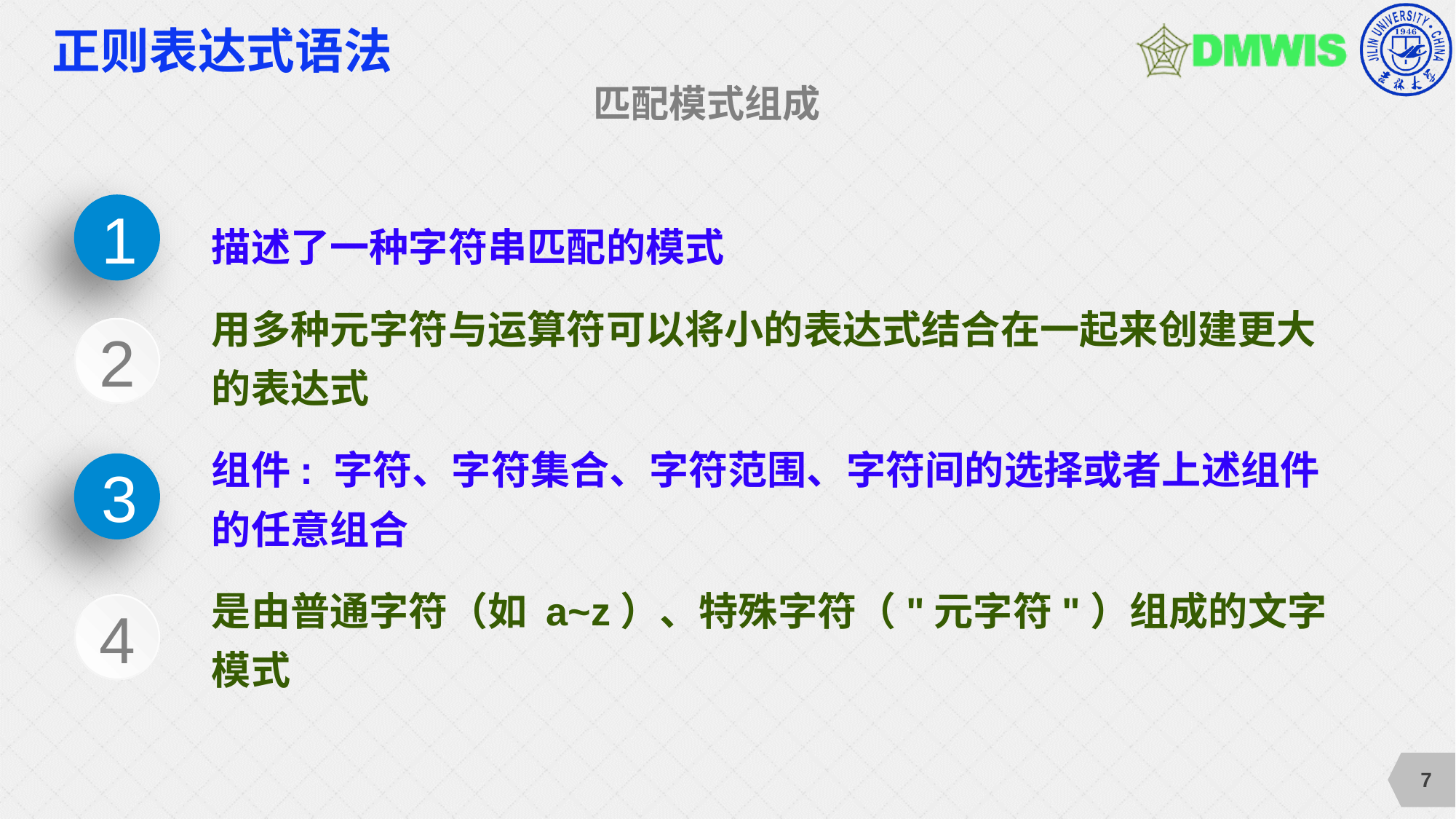

# 正则表达式语法
匹配模式组成
1
描述了一种字符串匹配的模式
用多种元字符与运算符可以将小的表达式结合在一起来创建更大的表达式
组件: 字符、字符集合、字符范围、字符间的选择或者上述组件的任意组合
是由普通字符（如 a~z）、特殊字符（"元字符"）组成的文字模式

2
3

4
7